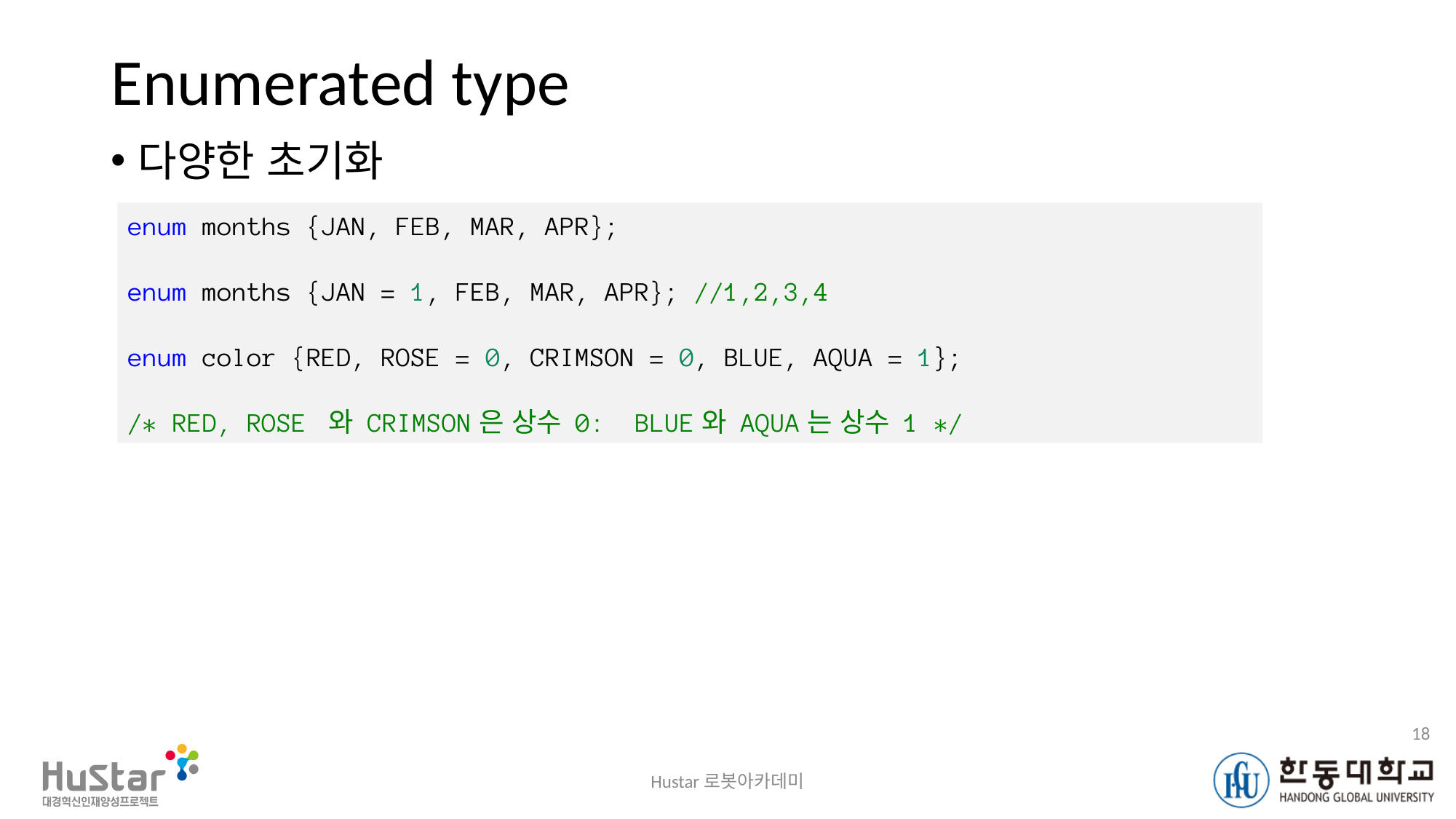

# Enumerated type
다양한 초기화
enum months {JAN, FEB, MAR, APR};
enum months {JAN = 1, FEB, MAR, APR}; //1,2,3,4
enum color {RED, ROSE = 0, CRIMSON = 0, BLUE, AQUA = 1};
/* RED, ROSE 와 CRIMSON은 상수 0:  BLUE와 AQUA는 상수 1 */
18
Hustar로봇아카데미